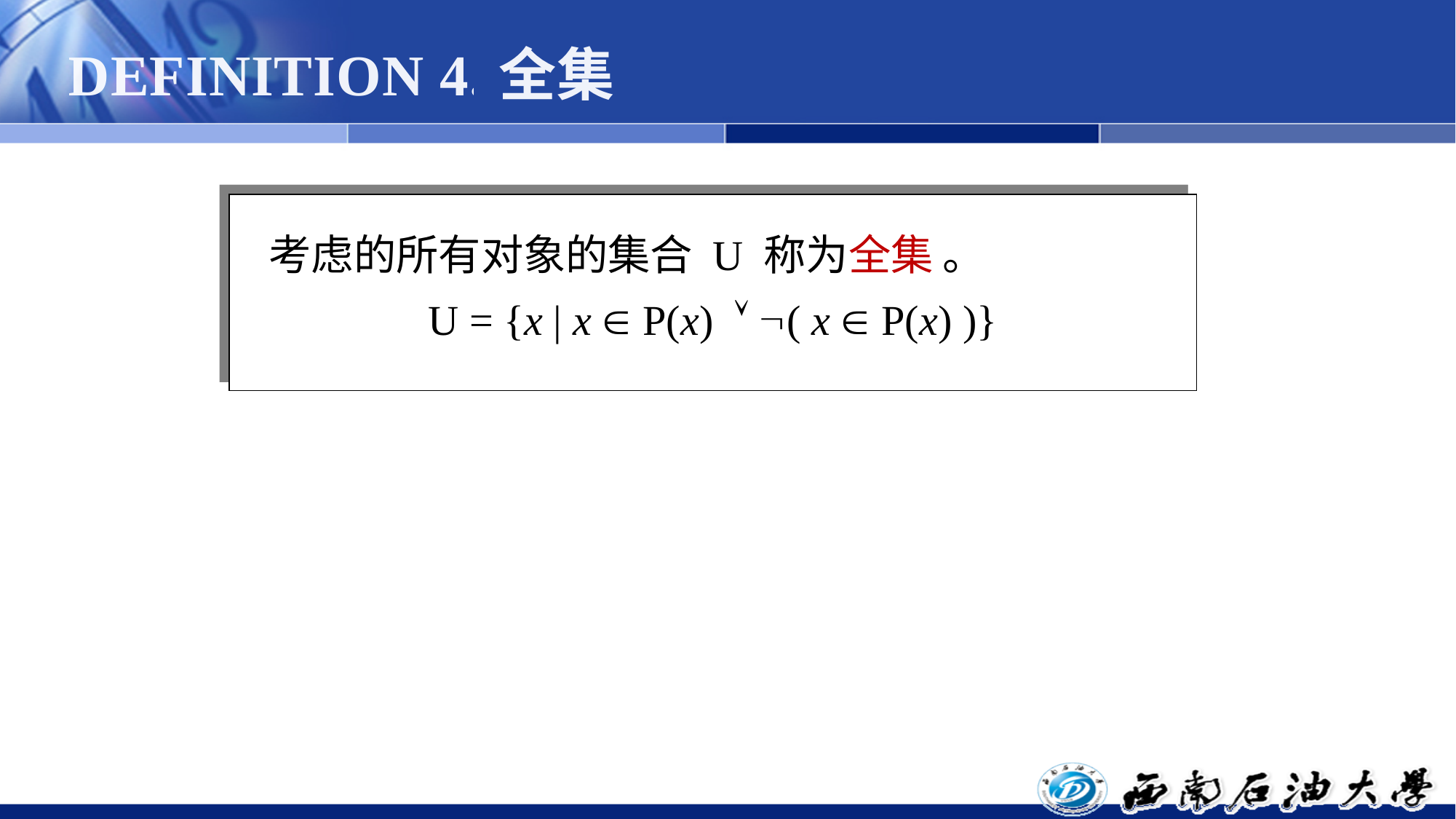

# DEFINITION 4.全集

  考虑的所有对象的集合 U 称为全集 。
U = {x | x ∈ P(x)  ∨ ¬( x ∈ P(x) )}